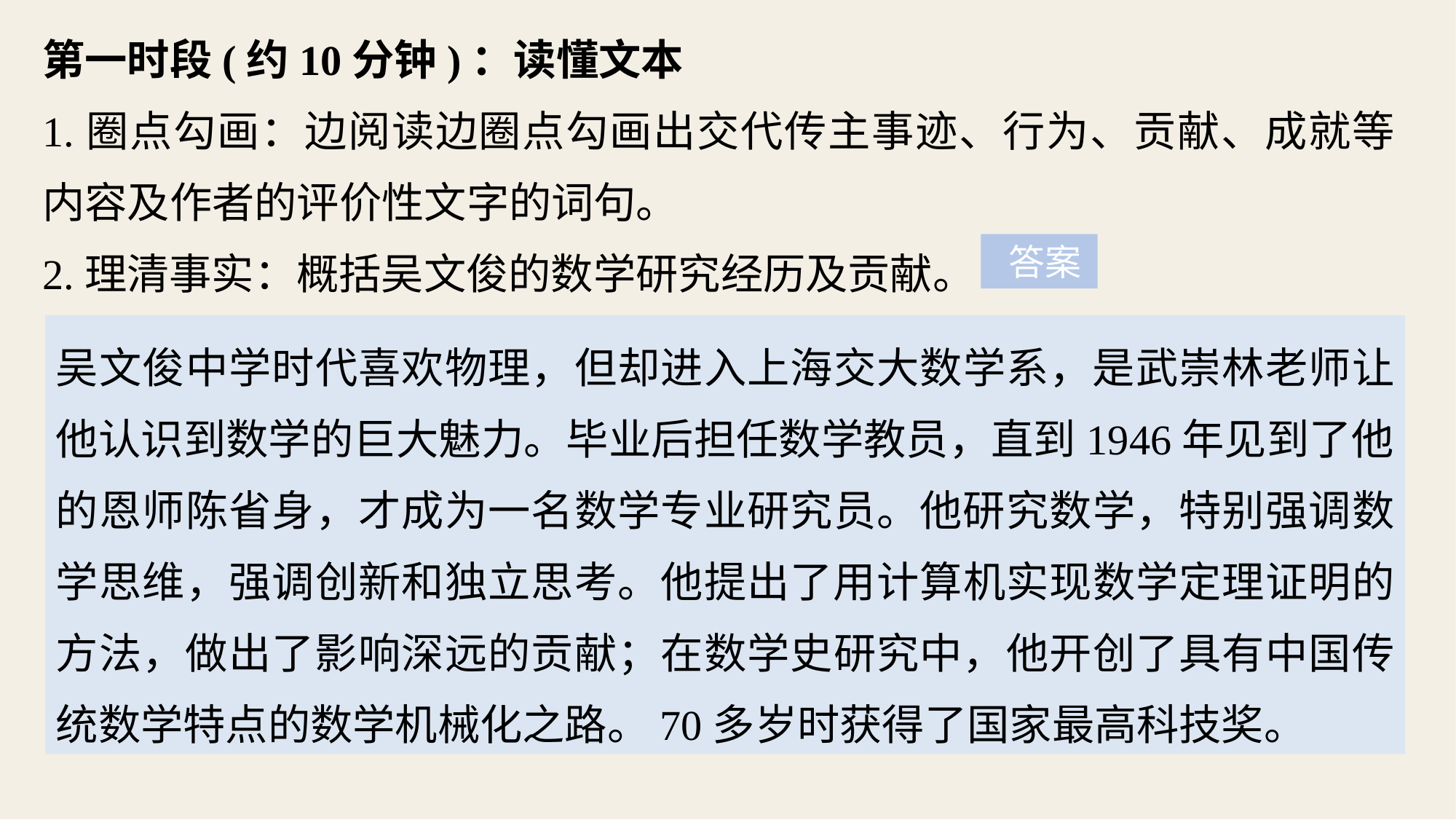

第一时段(约10分钟)：读懂文本
1.圈点勾画：边阅读边圈点勾画出交代传主事迹、行为、贡献、成就等内容及作者的评价性文字的词句。
2.理清事实：概括吴文俊的数学研究经历及贡献。
 答案
吴文俊中学时代喜欢物理，但却进入上海交大数学系，是武崇林老师让他认识到数学的巨大魅力。毕业后担任数学教员，直到1946年见到了他的恩师陈省身，才成为一名数学专业研究员。他研究数学，特别强调数学思维，强调创新和独立思考。他提出了用计算机实现数学定理证明的方法，做出了影响深远的贡献；在数学史研究中，他开创了具有中国传统数学特点的数学机械化之路。70多岁时获得了国家最高科技奖。